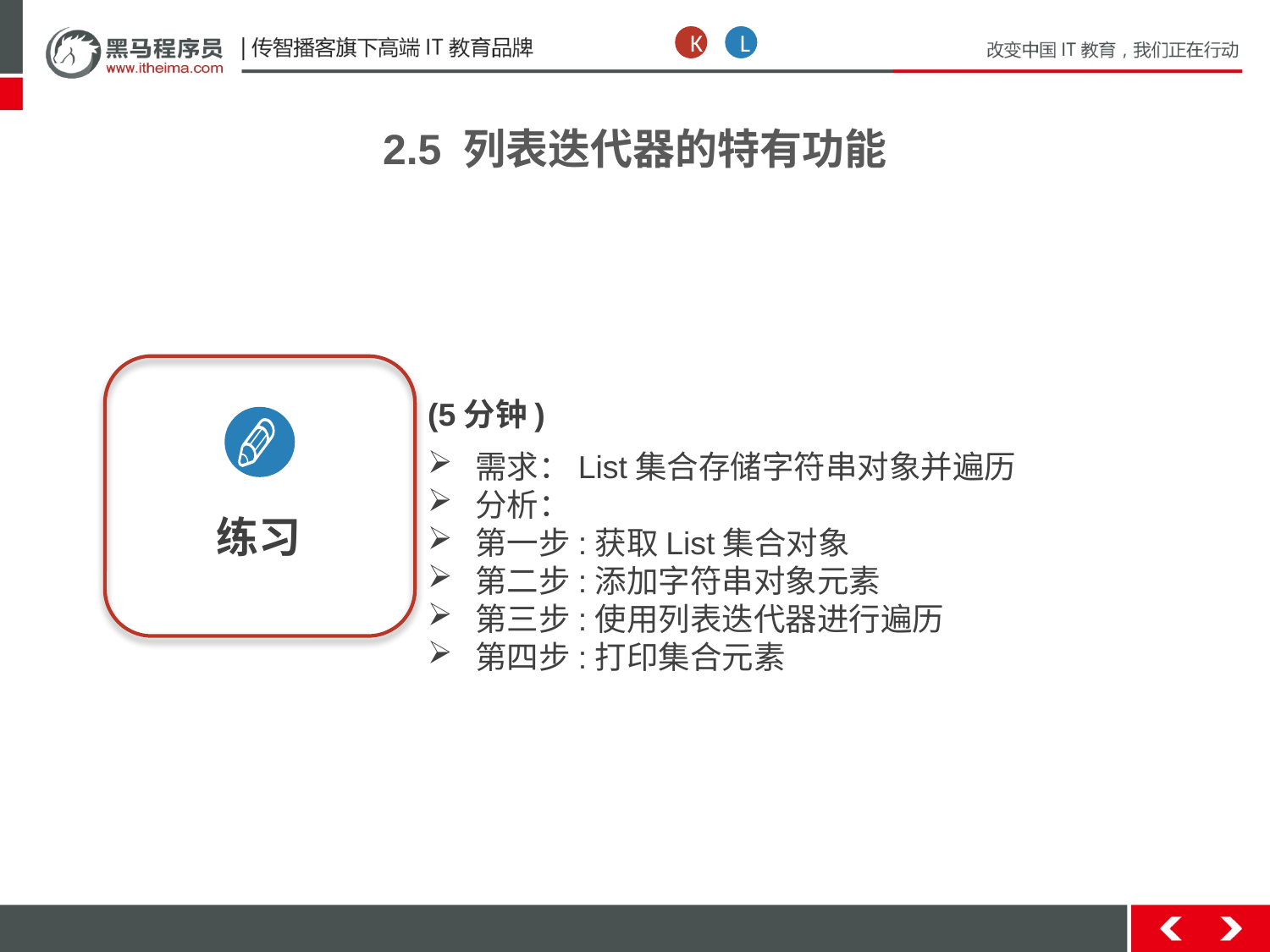

K
L
2.5 列表迭代器的特有功能

练习
(5分钟)
需求：List集合存储字符串对象并遍历
分析：
第一步:获取List集合对象
第二步:添加字符串对象元素
第三步:使用列表迭代器进行遍历
第四步:打印集合元素